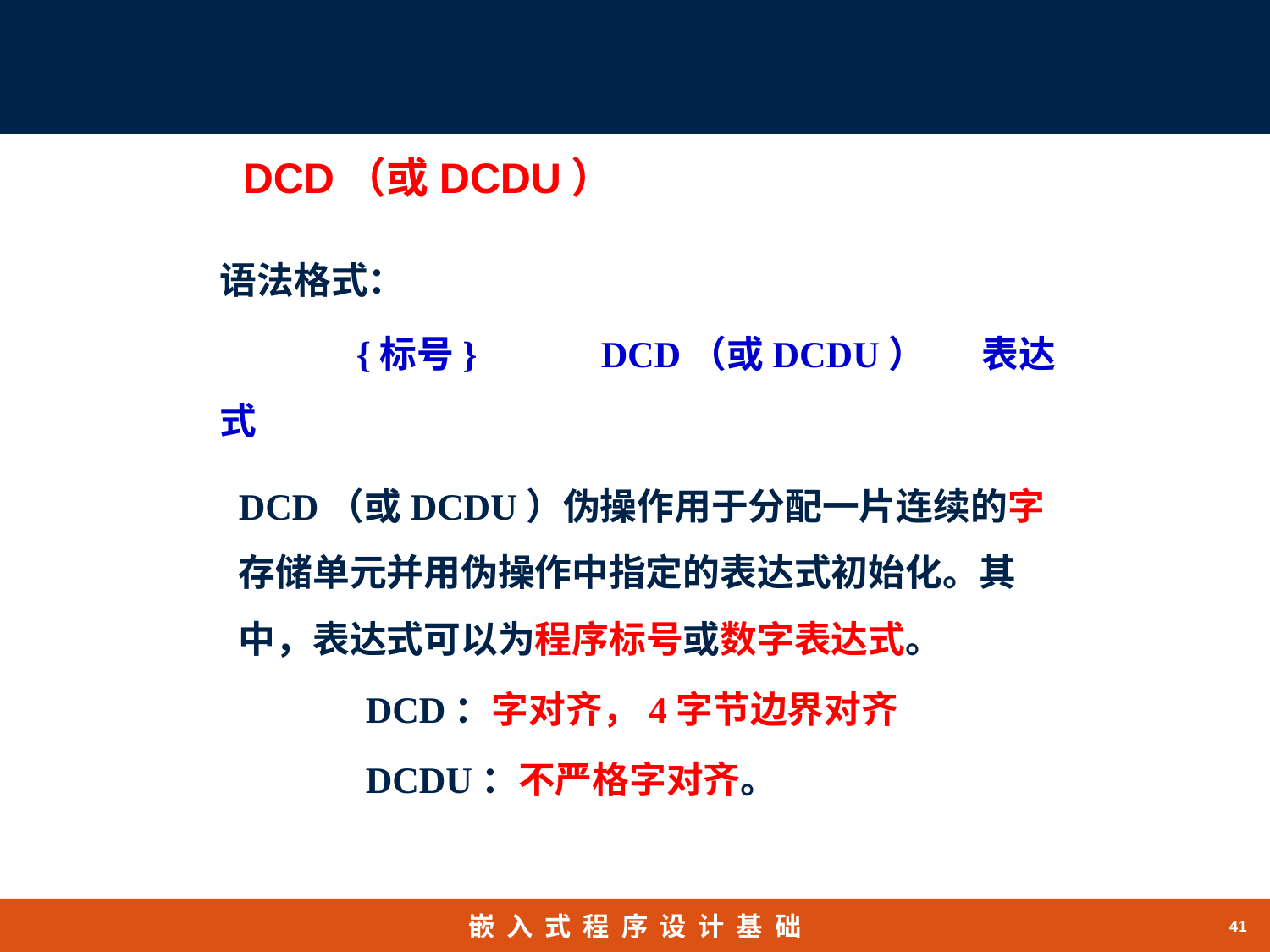

# DCD（或DCDU）
语法格式：
	 {标号} 	DCD（或DCDU）	表达式
DCD（或DCDU）伪操作用于分配一片连续的字存储单元并用伪操作中指定的表达式初始化。其中，表达式可以为程序标号或数字表达式。
	DCD：字对齐，4字节边界对齐
	DCDU：不严格字对齐。